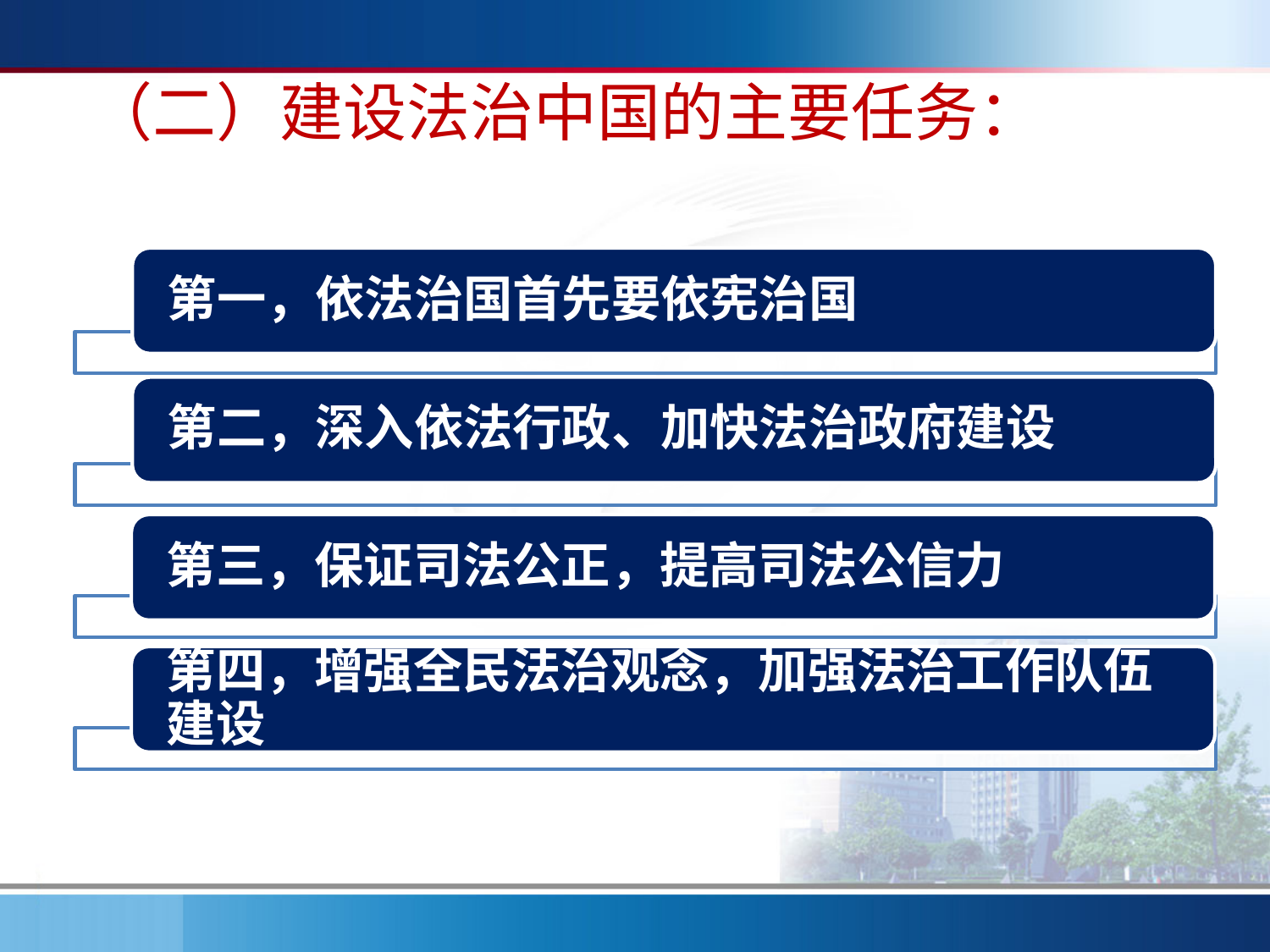

# （二）建设法治中国的主要任务：
第一，依法治国首先要依宪治国
第二，深入依法行政、加快法治政府建设
第三，保证司法公正，提高司法公信力
第四，增强全民法治观念，加强法治工作队伍建设